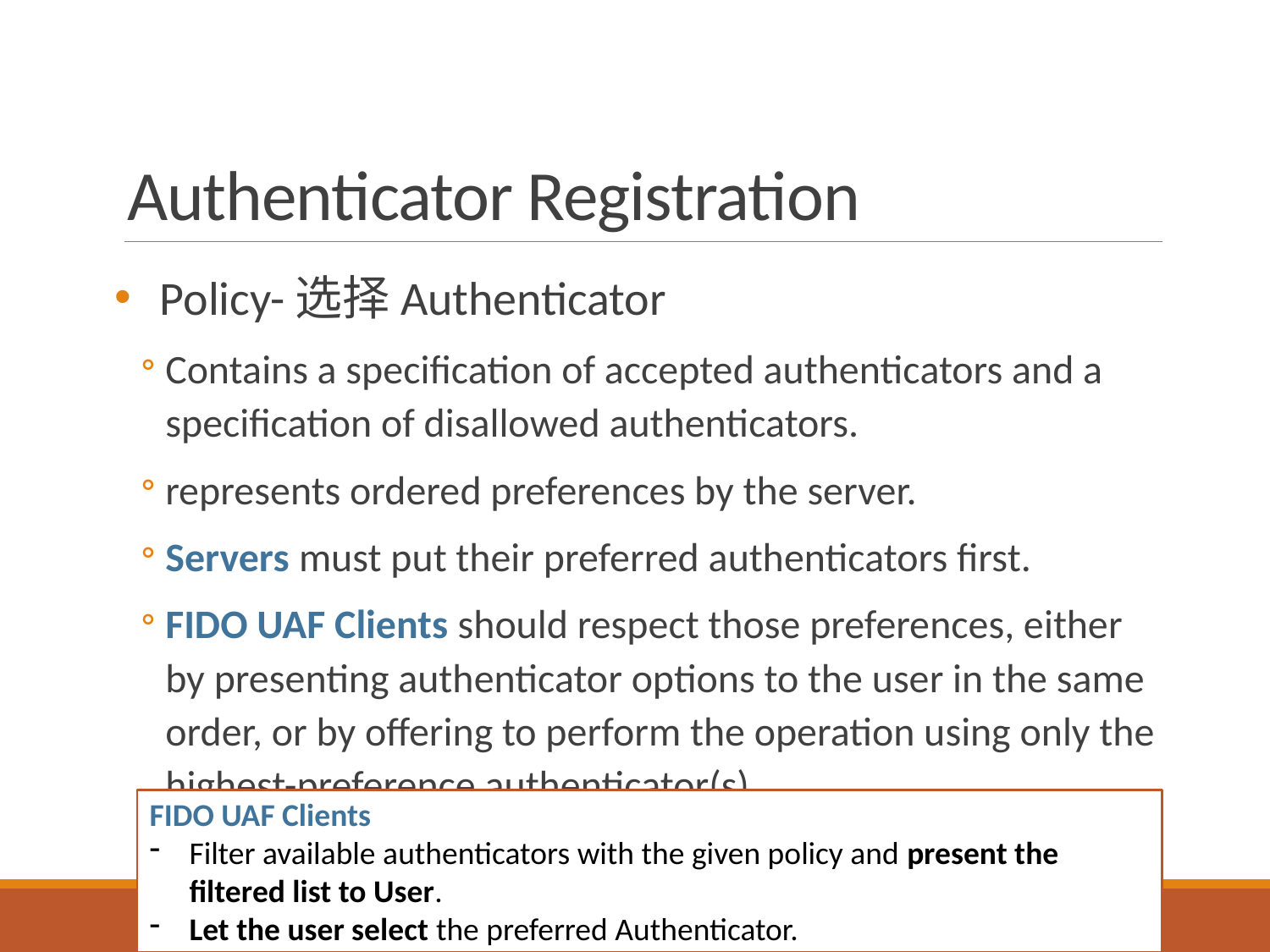

# Authenticator Registration
Policy-选择Authenticator
Contains a specification of accepted authenticators and a specification of disallowed authenticators.
represents ordered preferences by the server.
Servers must put their preferred authenticators first.
FIDO UAF Clients should respect those preferences, either by presenting authenticator options to the user in the same order, or by offering to perform the operation using only the highest-preference authenticator(s).
FIDO UAF Clients
Filter available authenticators with the given policy and present the filtered list to User.
Let the user select the preferred Authenticator.